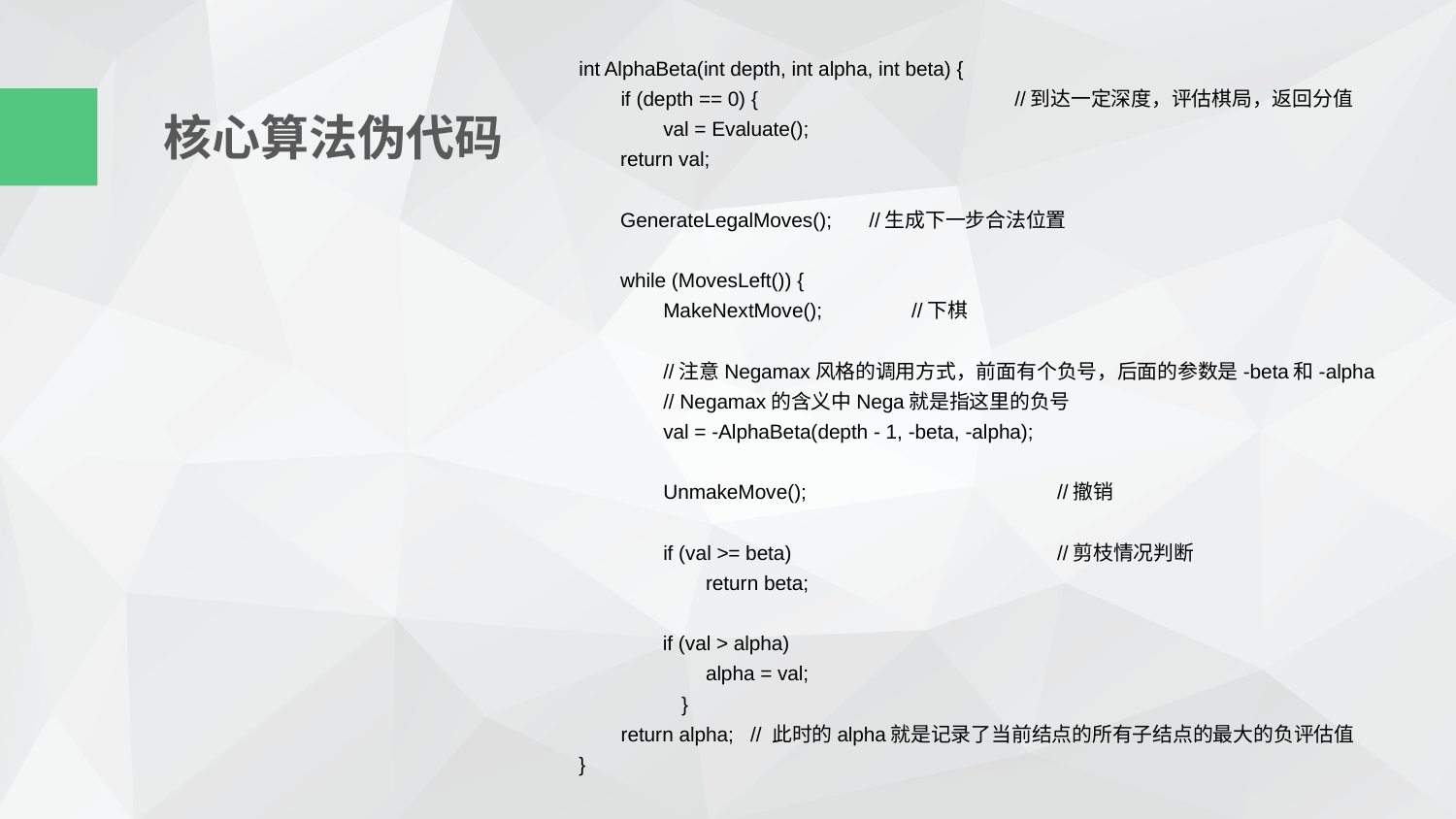

int AlphaBeta(int depth, int alpha, int beta) {
if (depth == 0) {		//到达一定深度，评估棋局，返回分值
val = Evaluate();
return val;

GenerateLegalMoves();	//生成下一步合法位置

while (MovesLeft()) {
MakeNextMove();	//下棋

//注意Negamax风格的调用方式，前面有个负号，后面的参数是-beta和-alpha
// Negamax的含义中Nega就是指这里的负号
val = -AlphaBeta(depth - 1, -beta, -alpha);

UnmakeMove();		//撤销

if (val >= beta) 		//剪枝情况判断
return beta;

if (val > alpha)
alpha = val;
	}
return alpha;   // 此时的alpha就是记录了当前结点的所有子结点的最大的负评估值
}

核心算法伪代码